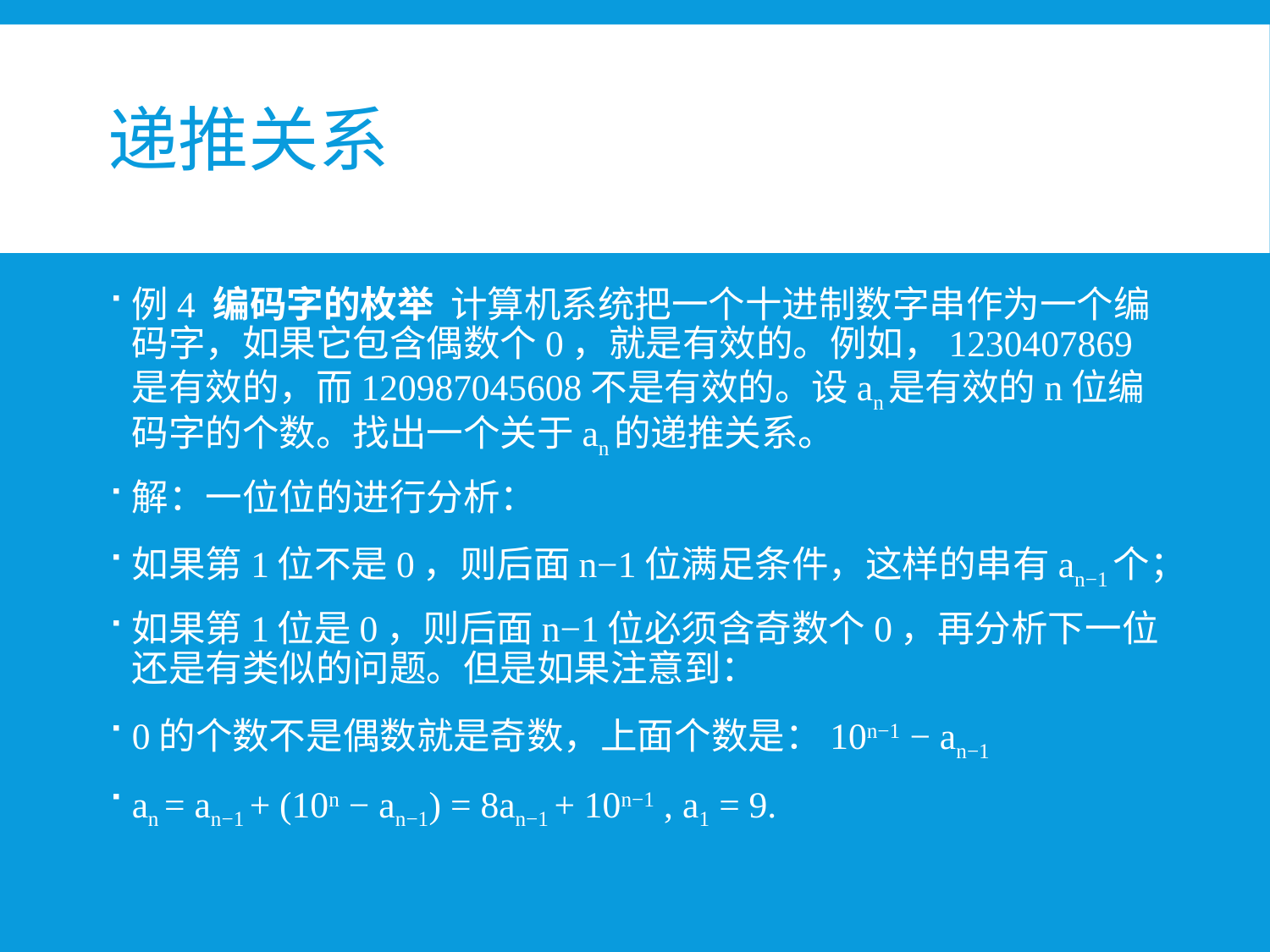

# 递推关系
例4 编码字的枚举  计算机系统把一个十进制数字串作为一个编码字，如果它包含偶数个0，就是有效的。例如，1230407869是有效的，而120987045608不是有效的。设an是有效的n位编码字的个数。找出一个关于an的递推关系。
解：一位位的进行分析：
如果第1位不是0，则后面n−1位满足条件，这样的串有an−1个；
如果第1位是0，则后面n−1位必须含奇数个0，再分析下一位还是有类似的问题。但是如果注意到：
0的个数不是偶数就是奇数，上面个数是：10n−1 − an−1
an = an−1 + (10n − an−1) = 8an−1 + 10n−1 , a1 = 9.